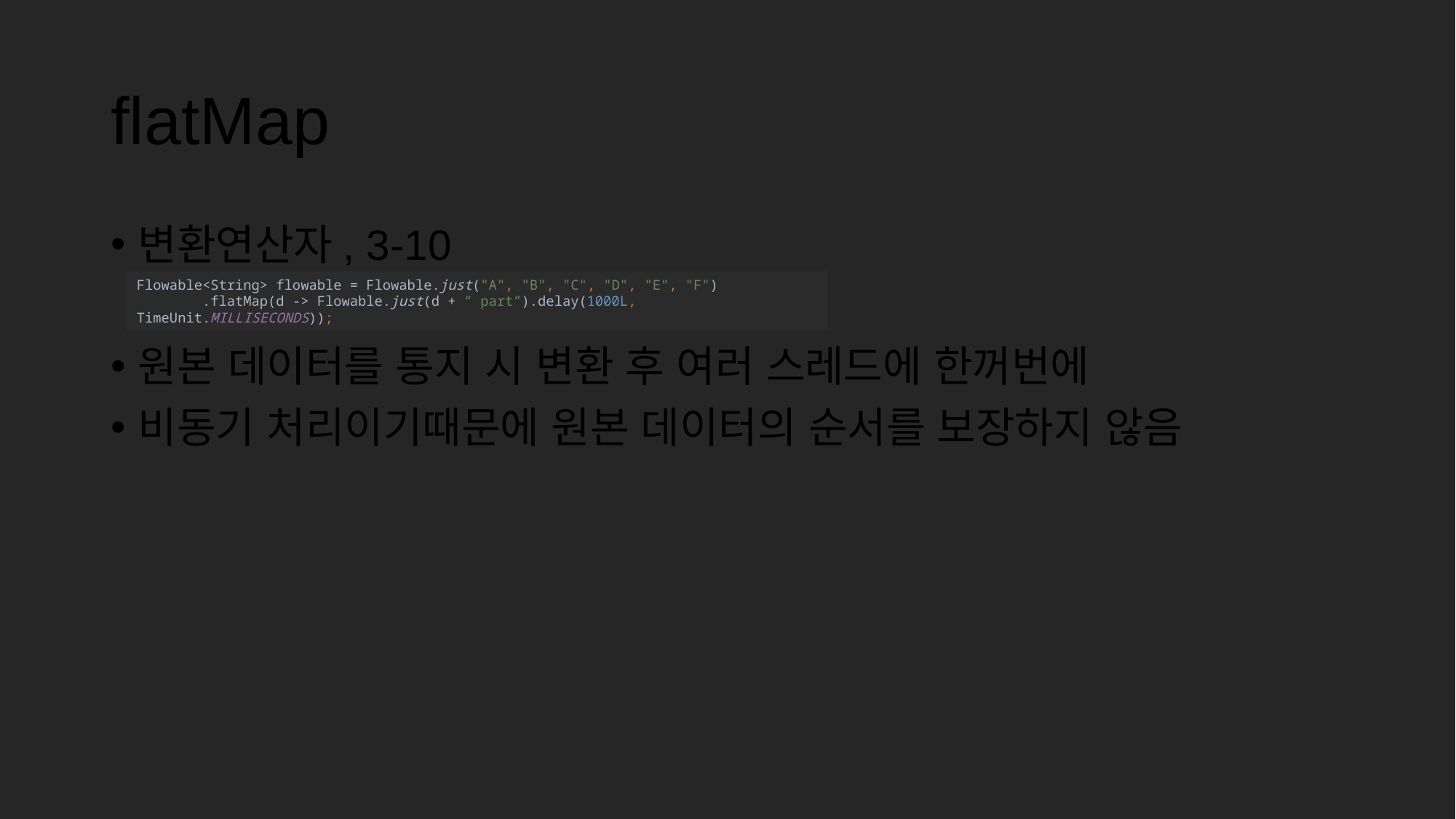

# flatMap
변환연산자, 3-10

원본 데이터를 통지 시 변환 후 여러 스레드에 한꺼번에
비동기 처리이기때문에 원본 데이터의 순서를 보장하지 않음

Flowable<String> flowable = Flowable.just("A", "B", "C", "D", "E", "F")
        .flatMap(d -> Flowable.just(d + “ part”).delay(1000L, TimeUnit.MILLISECONDS));